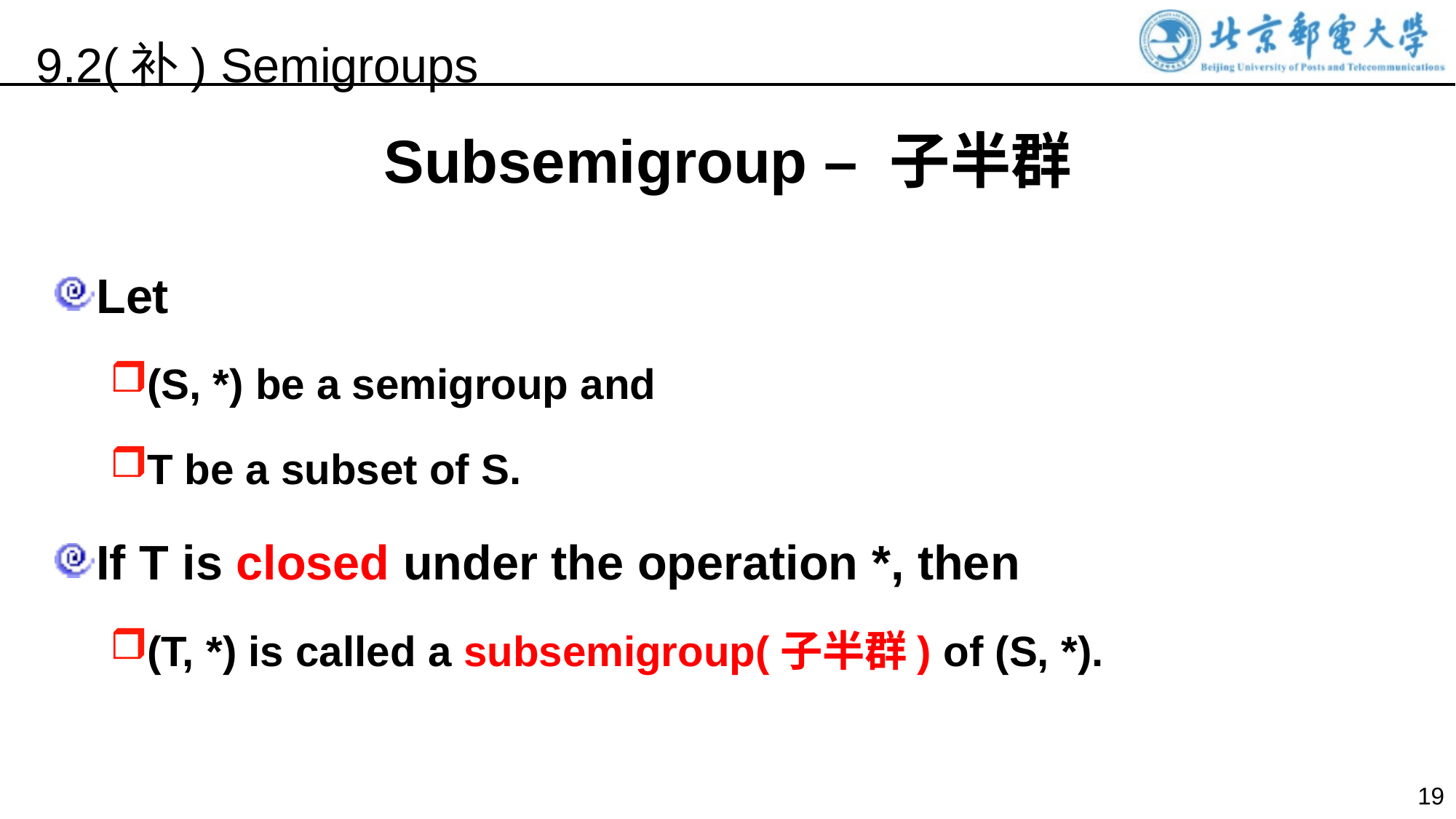

9.2(补) Semigroups
Subsemigroup – 子半群
Let
(S, *) be a semigroup and
T be a subset of S.
If T is closed under the operation *, then
(T, *) is called a subsemigroup(子半群) of (S, *).